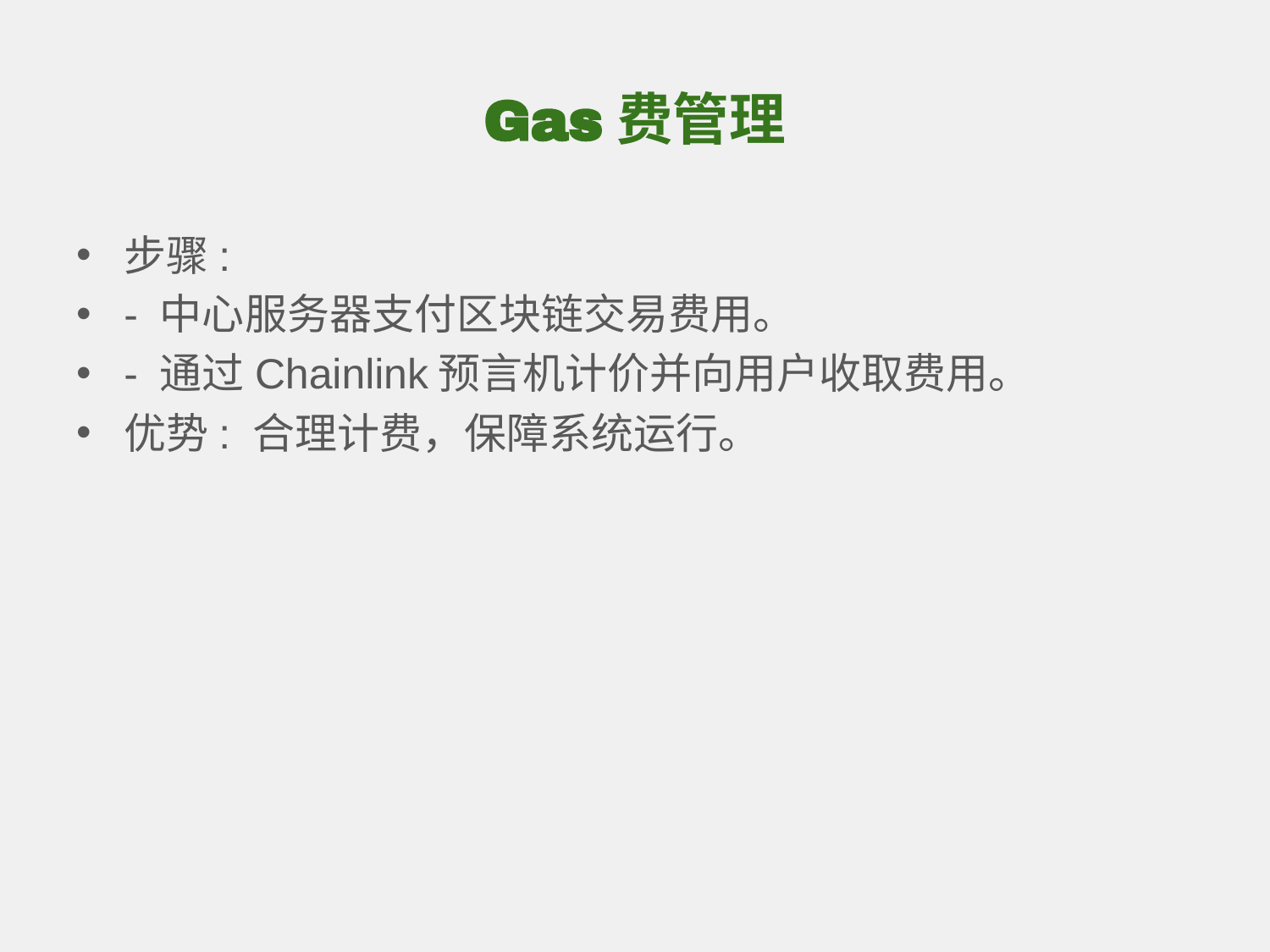

# Gas费管理
步骤:
- 中心服务器支付区块链交易费用。
- 通过Chainlink预言机计价并向用户收取费用。
优势: 合理计费，保障系统运行。